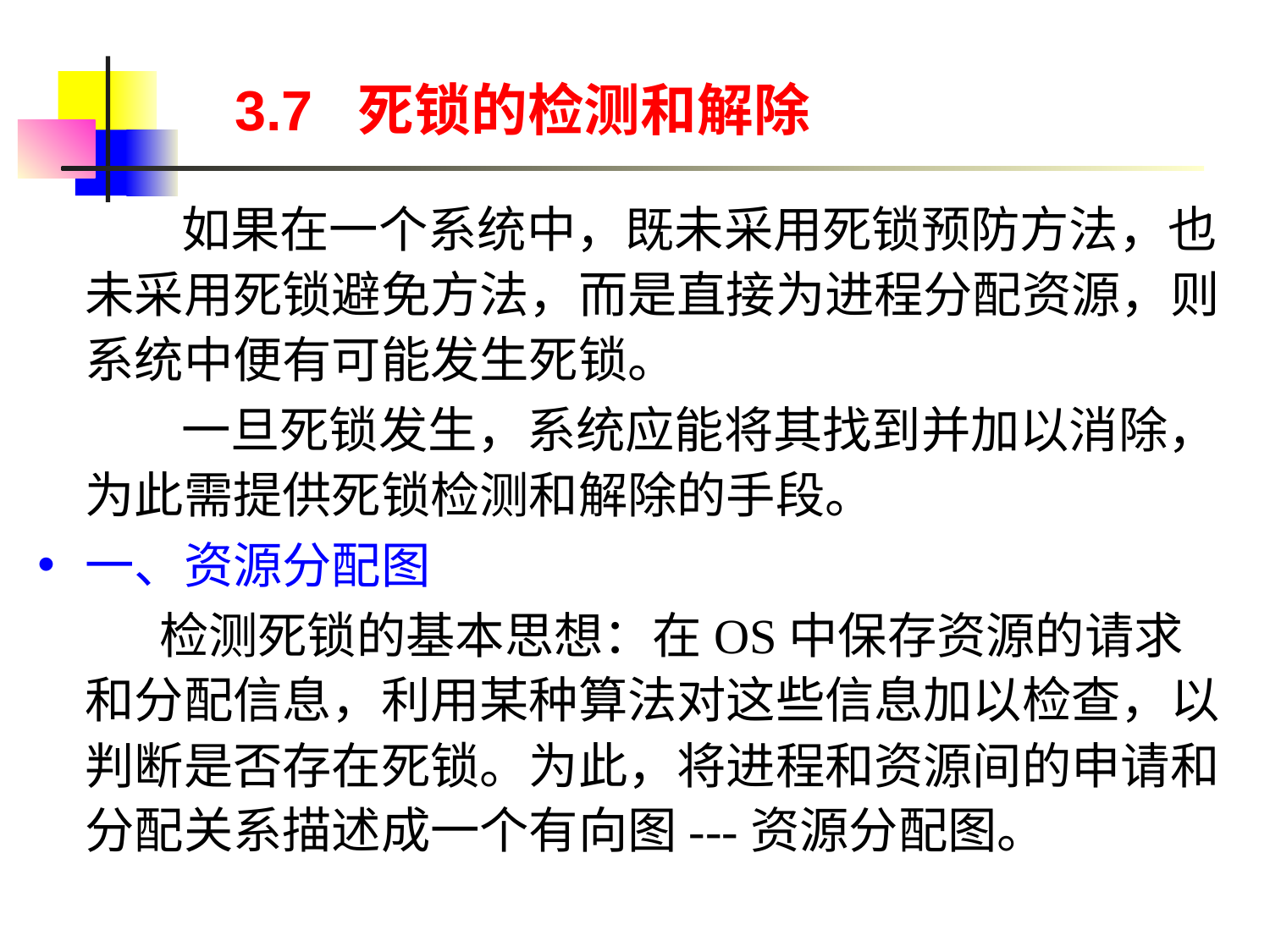

# 3.7  死锁的检测和解除
            如果在一个系统中，既未采用死锁预防方法，也未采用死锁避免方法，而是直接为进程分配资源，则系统中便有可能发生死锁。
            一旦死锁发生，系统应能将其找到并加以消除，为此需提供死锁检测和解除的手段。
一、资源分配图
          检测死锁的基本思想：在OS中保存资源的请求和分配信息，利用某种算法对这些信息加以检查，以判断是否存在死锁。为此，将进程和资源间的申请和分配关系描述成一个有向图---资源分配图。